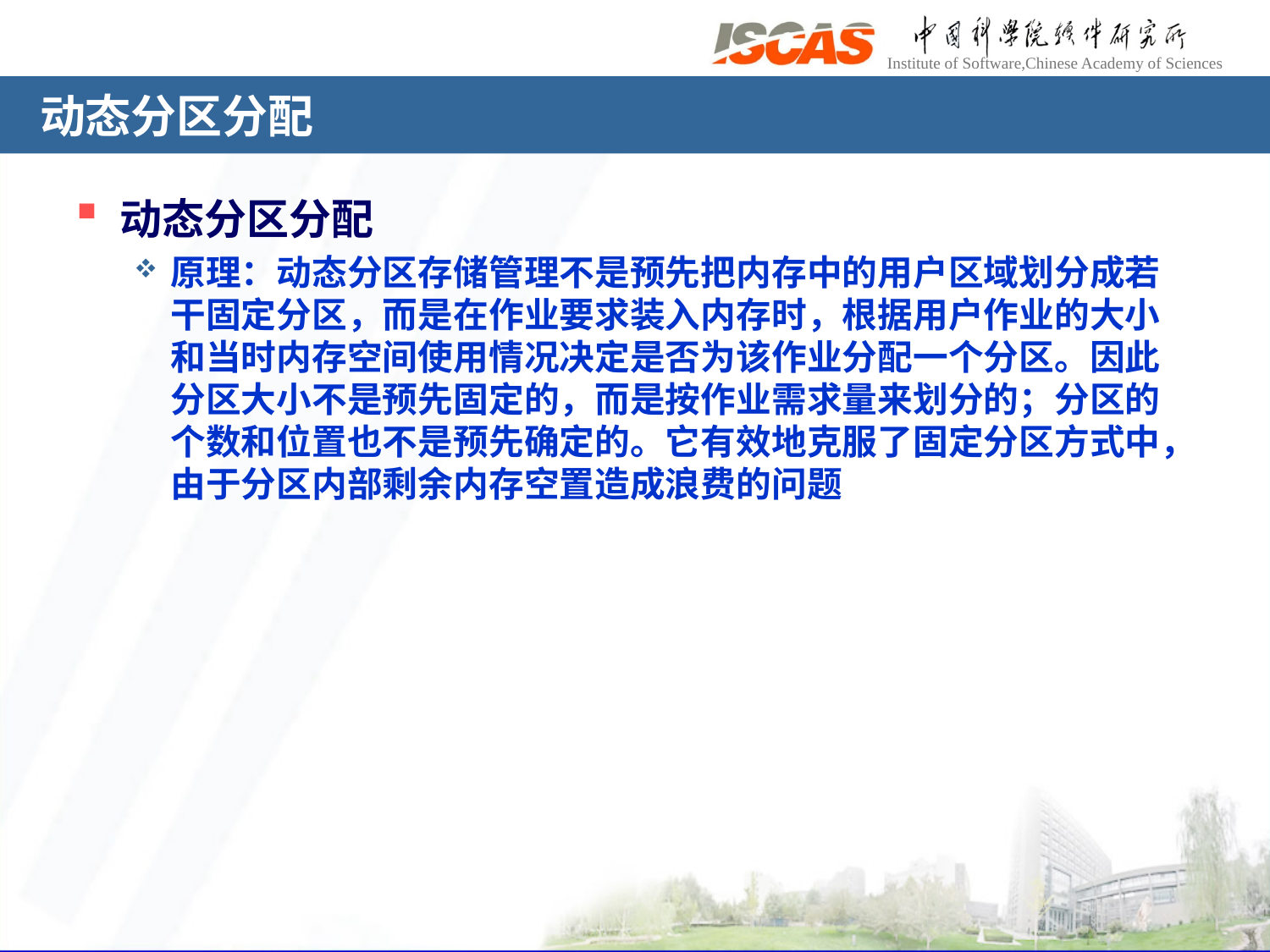

# 动态分区分配
动态分区分配
原理：动态分区存储管理不是预先把内存中的用户区域划分成若干固定分区，而是在作业要求装入内存时，根据用户作业的大小和当时内存空间使用情况决定是否为该作业分配一个分区。因此分区大小不是预先固定的，而是按作业需求量来划分的；分区的个数和位置也不是预先确定的。它有效地克服了固定分区方式中，由于分区内部剩余内存空置造成浪费的问题